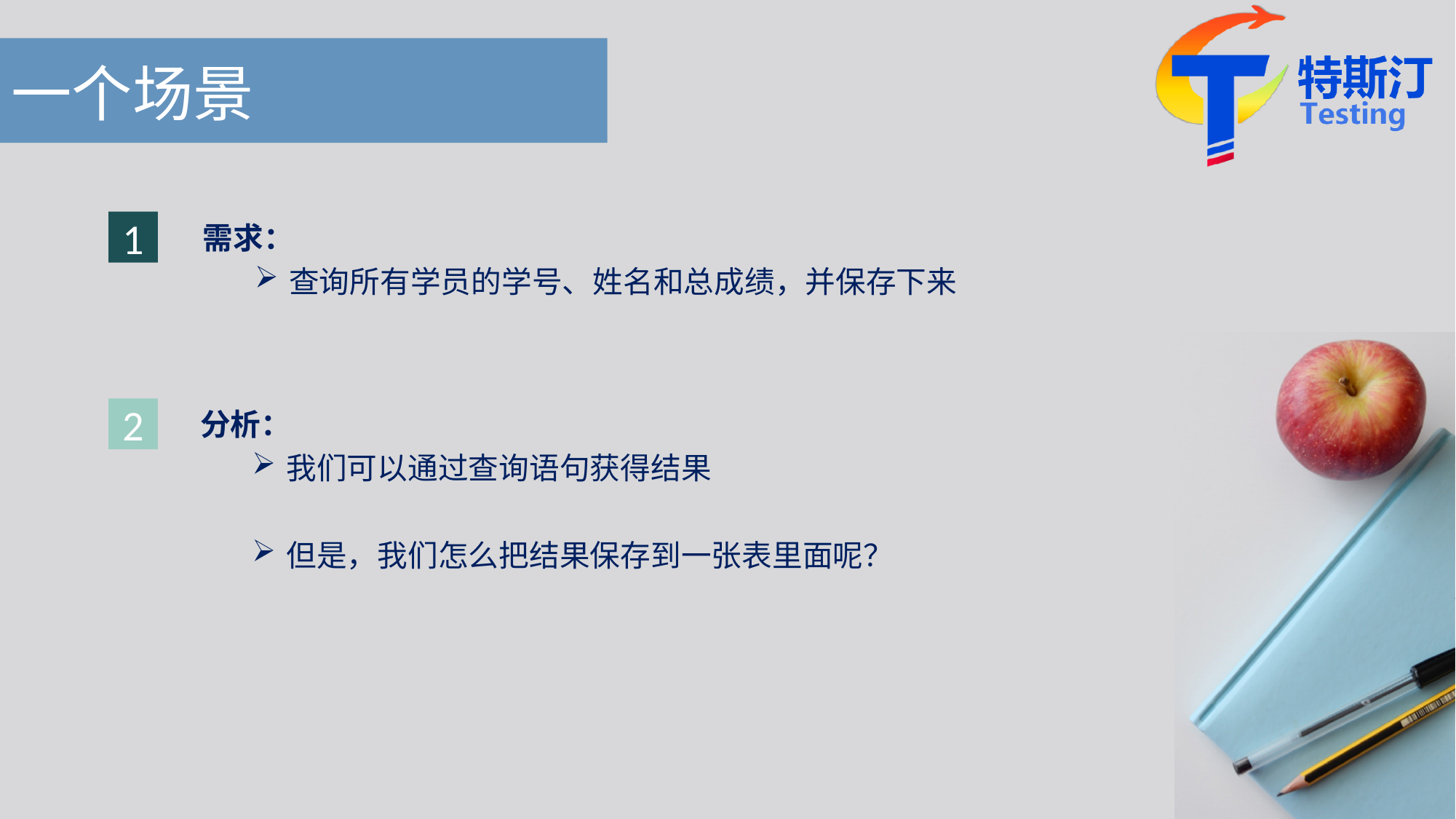

# 一个场景
1
需求：
查询所有学员的学号、姓名和总成绩，并保存下来
分析：
我们可以通过查询语句获得结果

但是，我们怎么把结果保存到一张表里面呢？
2